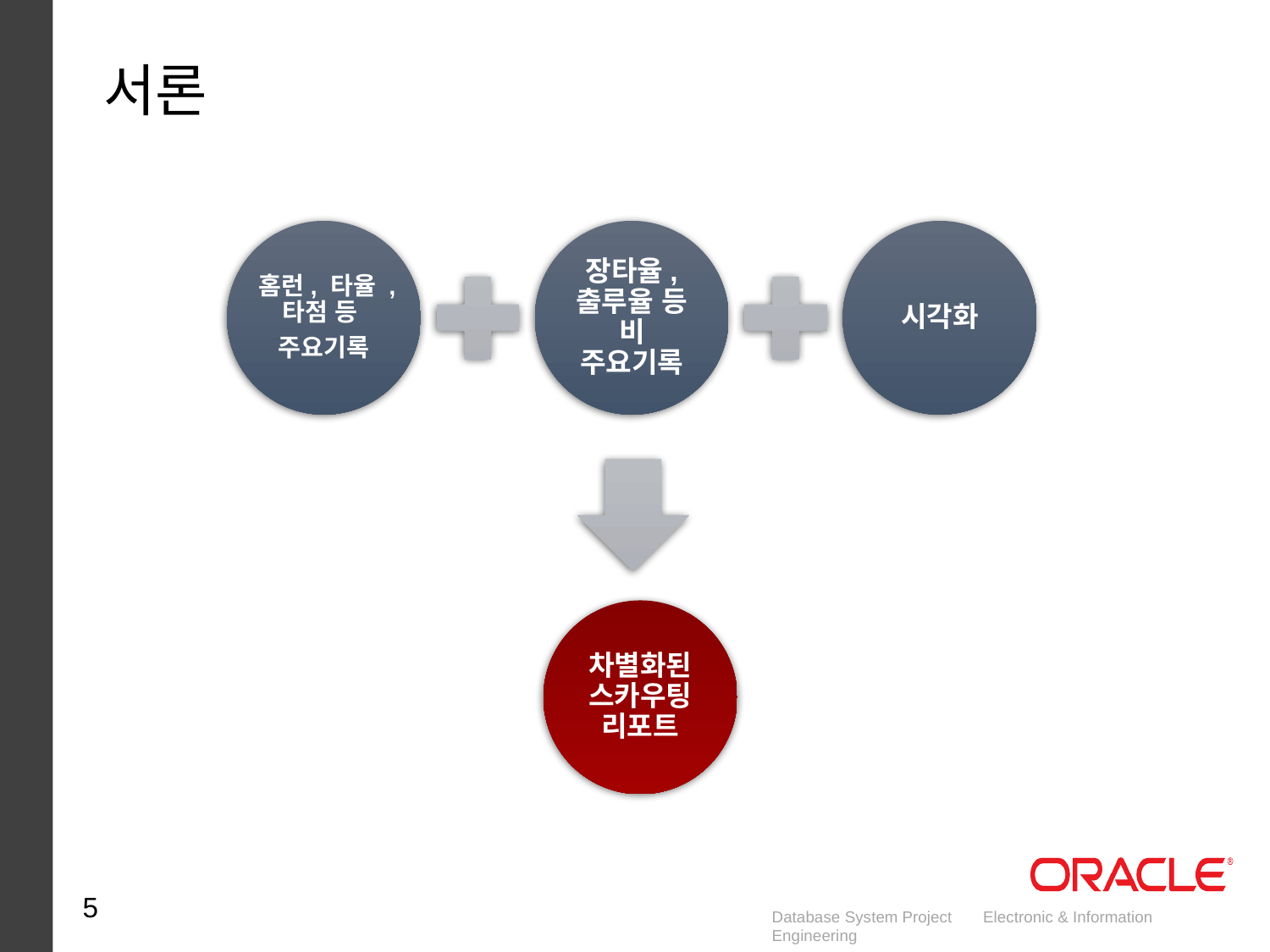

서론
홈런, 타율 ,타점 등
주요기록

장타율, 출루율 등 비 주요기록

시각화

차별화된 스카우팅 리포트
5